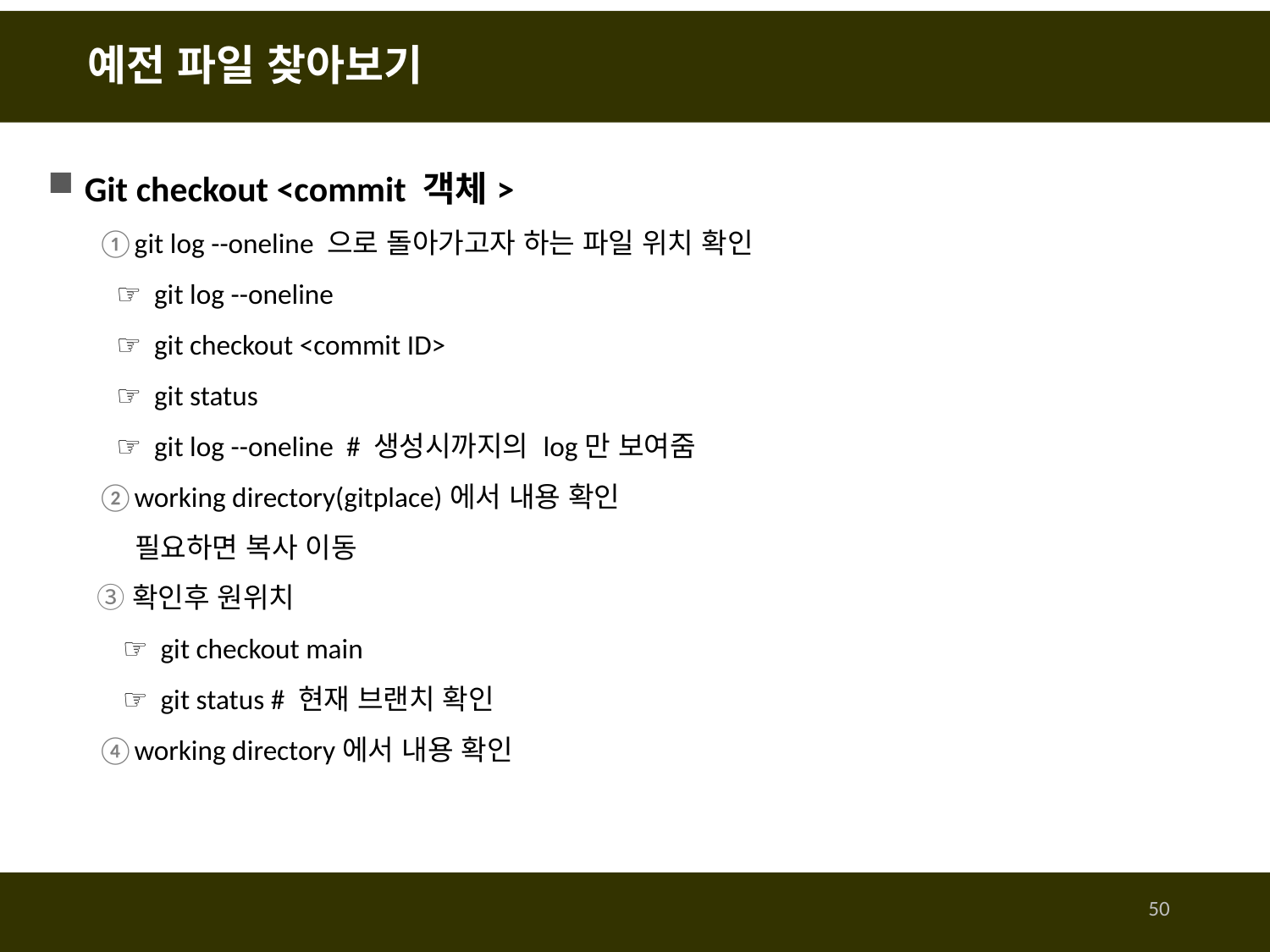

# 예전 파일 찾아보기
Git checkout <commit 객체>
git log --oneline 으로 돌아가고자 하는 파일 위치 확인
     ☞  git log --oneline
     ☞  git checkout <commit ID>
     ☞  git status
     ☞  git log --oneline  # 생성시까지의 log만 보여줌
working directory(gitplace)에서 내용 확인
    필요하면 복사 이동
확인후 원위치
      ☞  git checkout main
      ☞  git status # 현재 브랜치 확인
working directory에서 내용 확인

50